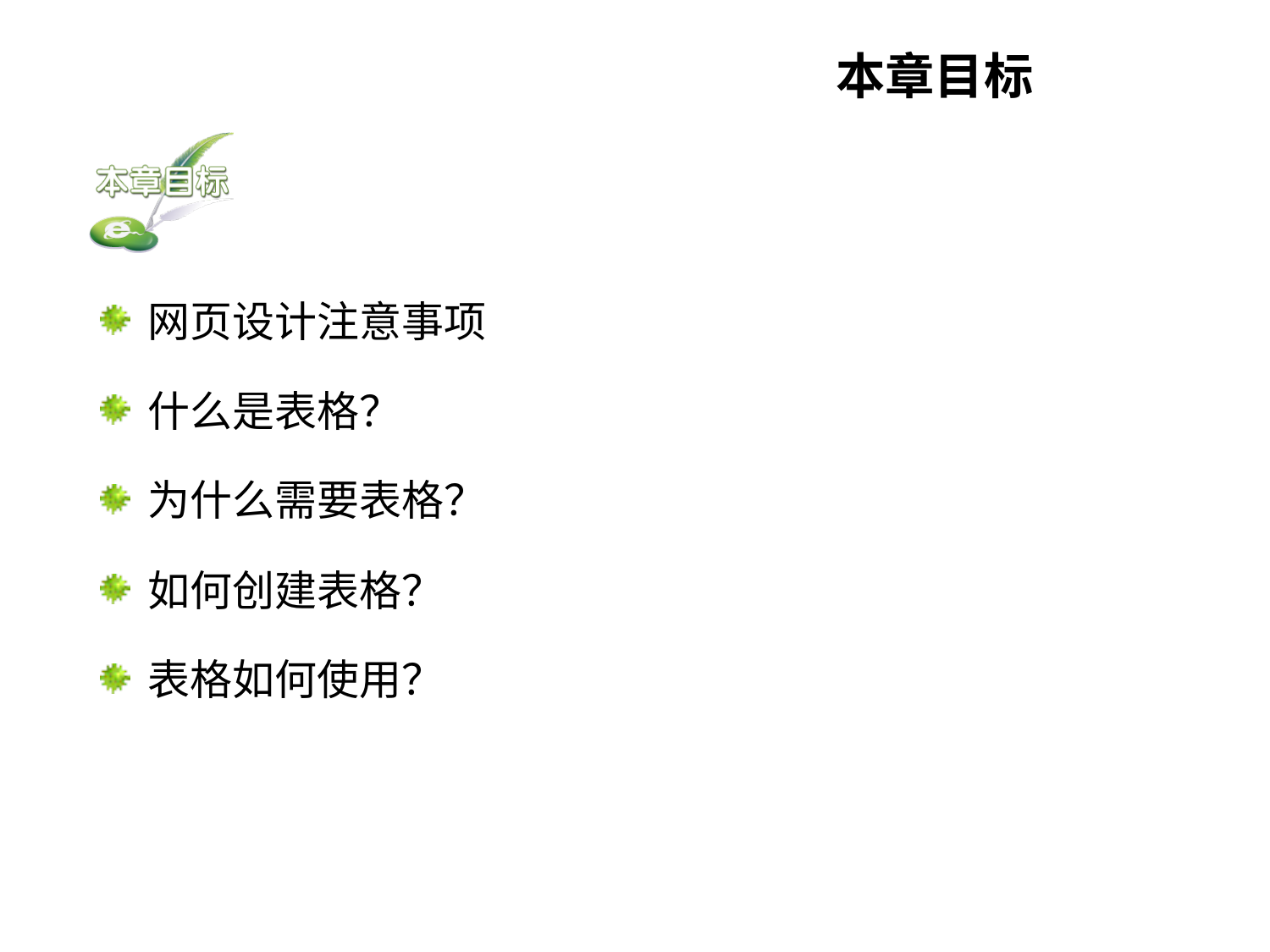

# 本章目标
网页设计注意事项
什么是表格？
为什么需要表格？
如何创建表格？
表格如何使用？